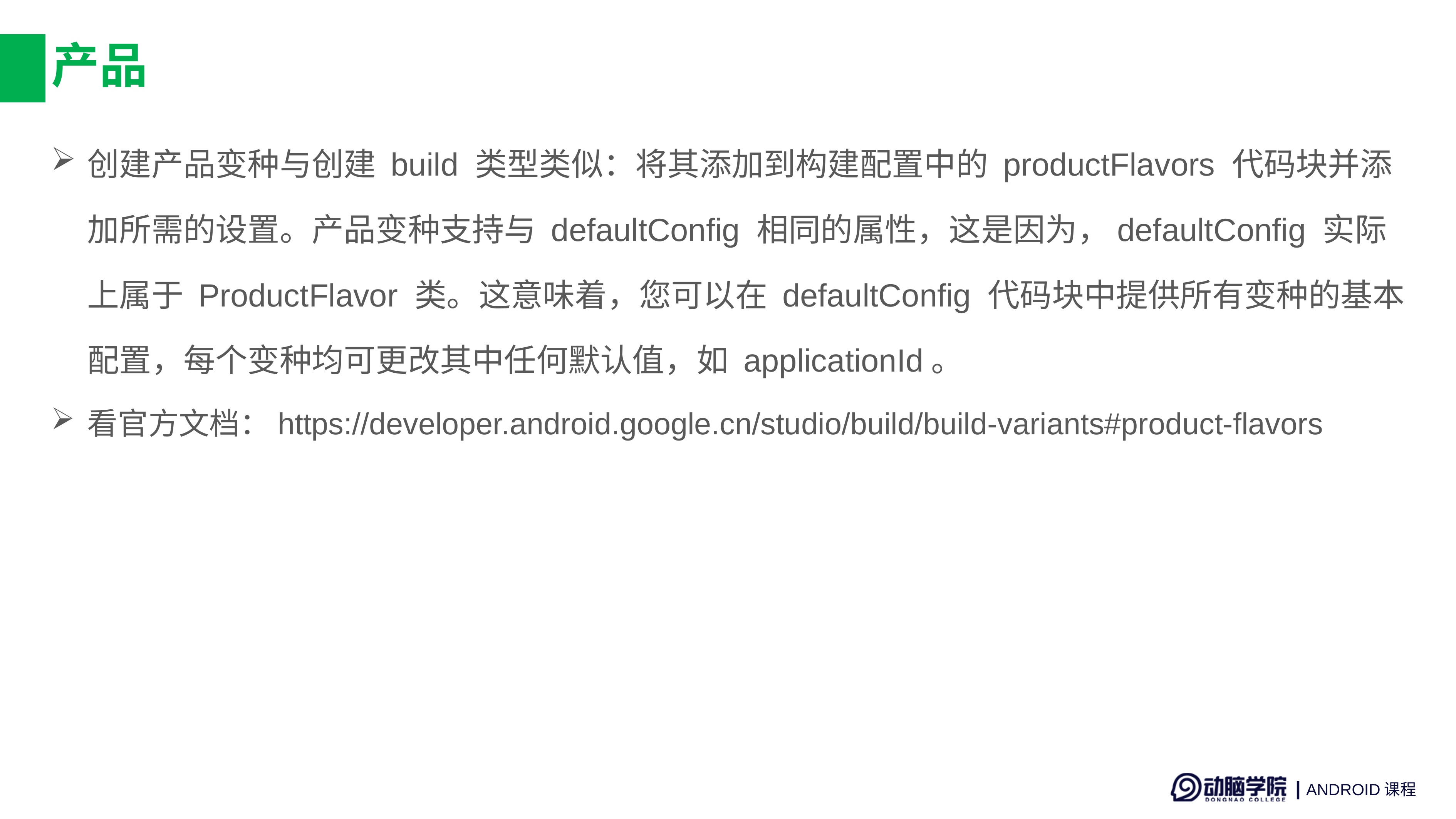

# 产品
创建产品变种与创建 build 类型类似：将其添加到构建配置中的 productFlavors 代码块并添加所需的设置。产品变种支持与 defaultConfig 相同的属性，这是因为，defaultConfig 实际上属于 ProductFlavor 类。这意味着，您可以在 defaultConfig 代码块中提供所有变种的基本配置，每个变种均可更改其中任何默认值，如 applicationId。
看官方文档：https://developer.android.google.cn/studio/build/build-variants#product-flavors